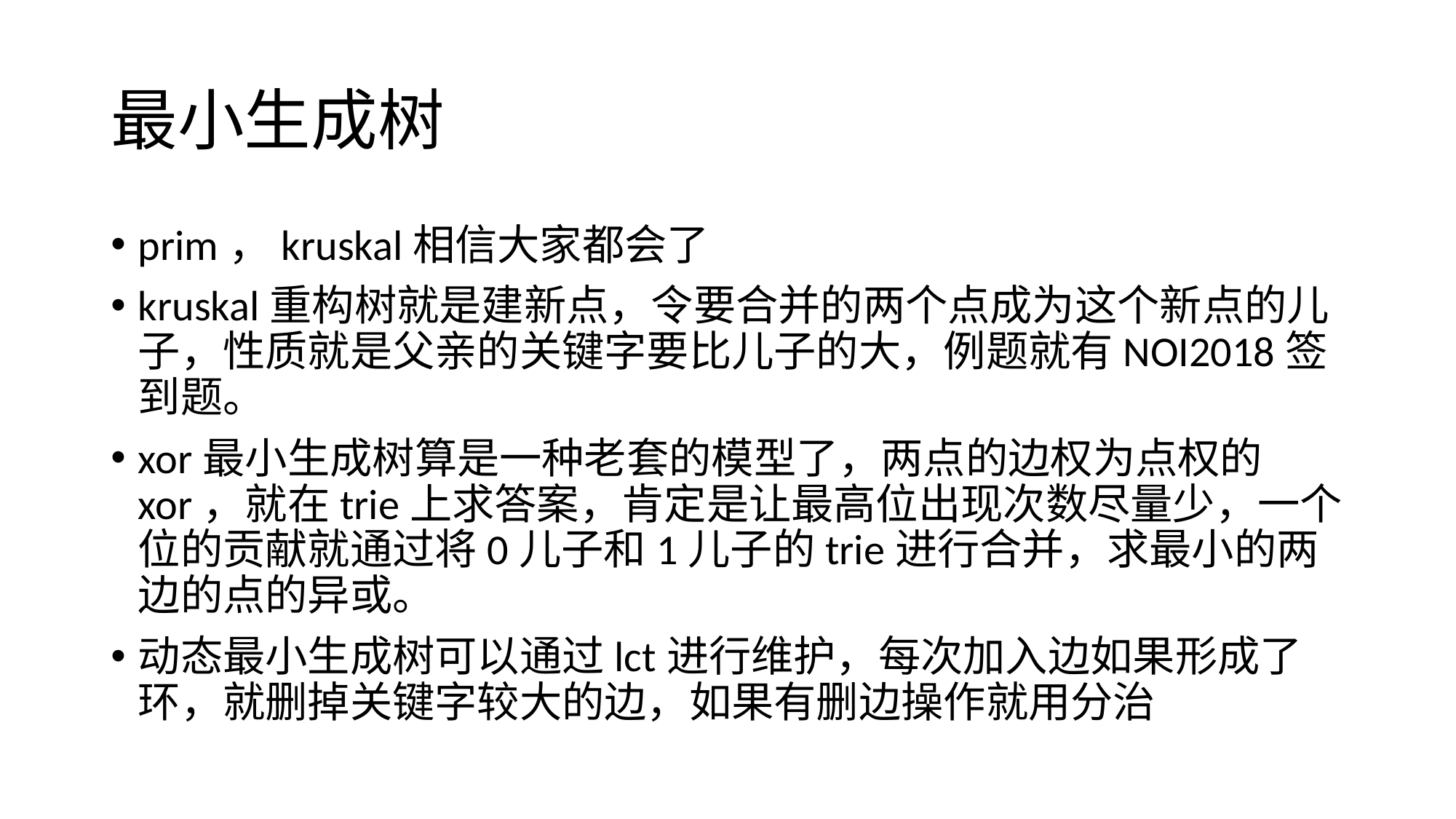

# 最小生成树
prim，kruskal相信大家都会了
kruskal重构树就是建新点，令要合并的两个点成为这个新点的儿子，性质就是父亲的关键字要比儿子的大，例题就有NOI2018签到题。
xor最小生成树算是一种老套的模型了，两点的边权为点权的xor，就在trie上求答案，肯定是让最高位出现次数尽量少，一个位的贡献就通过将0儿子和1儿子的trie进行合并，求最小的两边的点的异或。
动态最小生成树可以通过lct进行维护，每次加入边如果形成了环，就删掉关键字较大的边，如果有删边操作就用分治